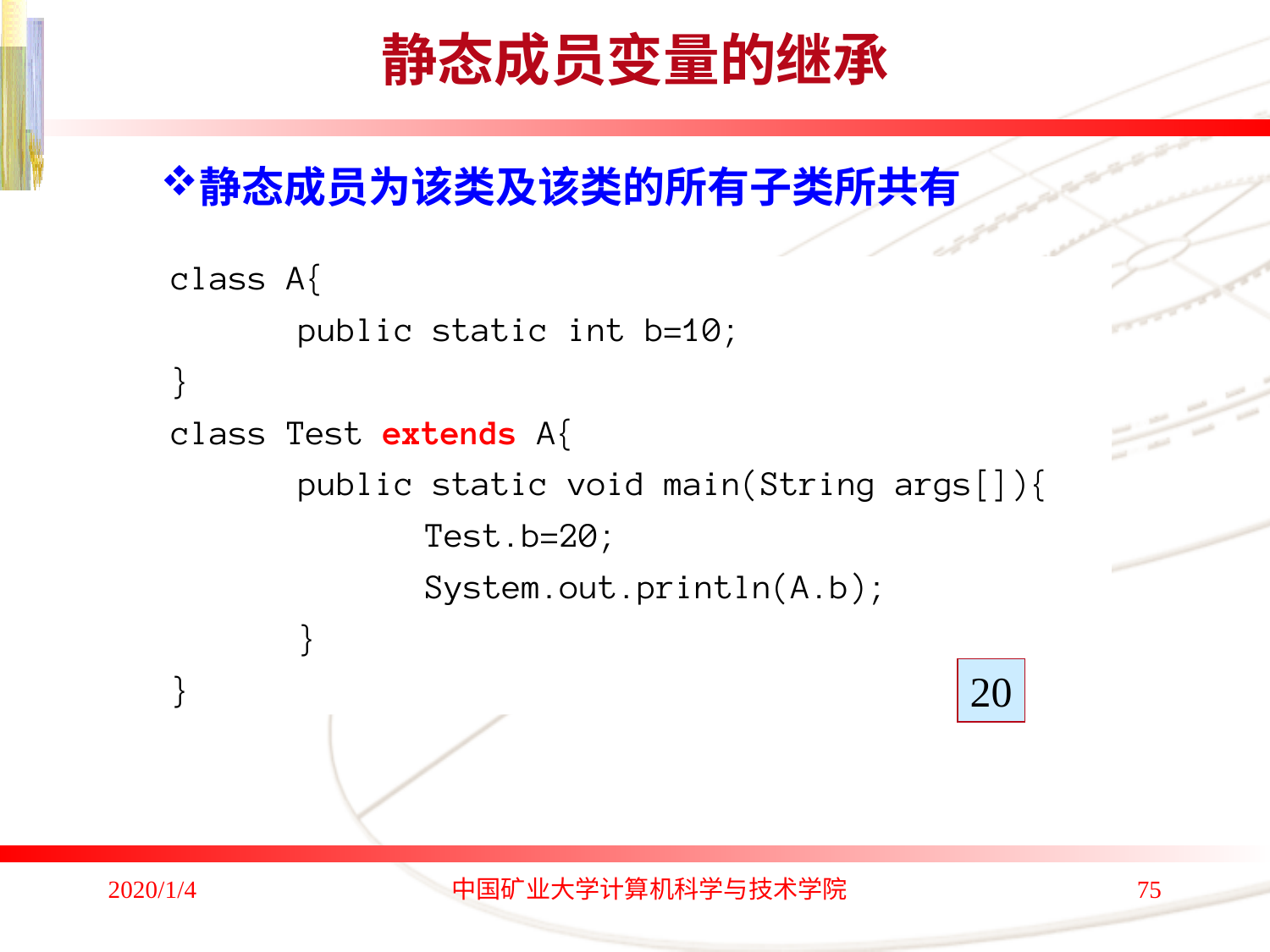

# 静态成员变量的继承
静态成员为该类及该类的所有子类所共有
class A{
	public static int b=10;
}
class Test extends A{
	public static void main(String args[]){
		Test.b=20;
		System.out.println(A.b);
	}
}
20
2020/1/4
中国矿业大学计算机科学与技术学院
75